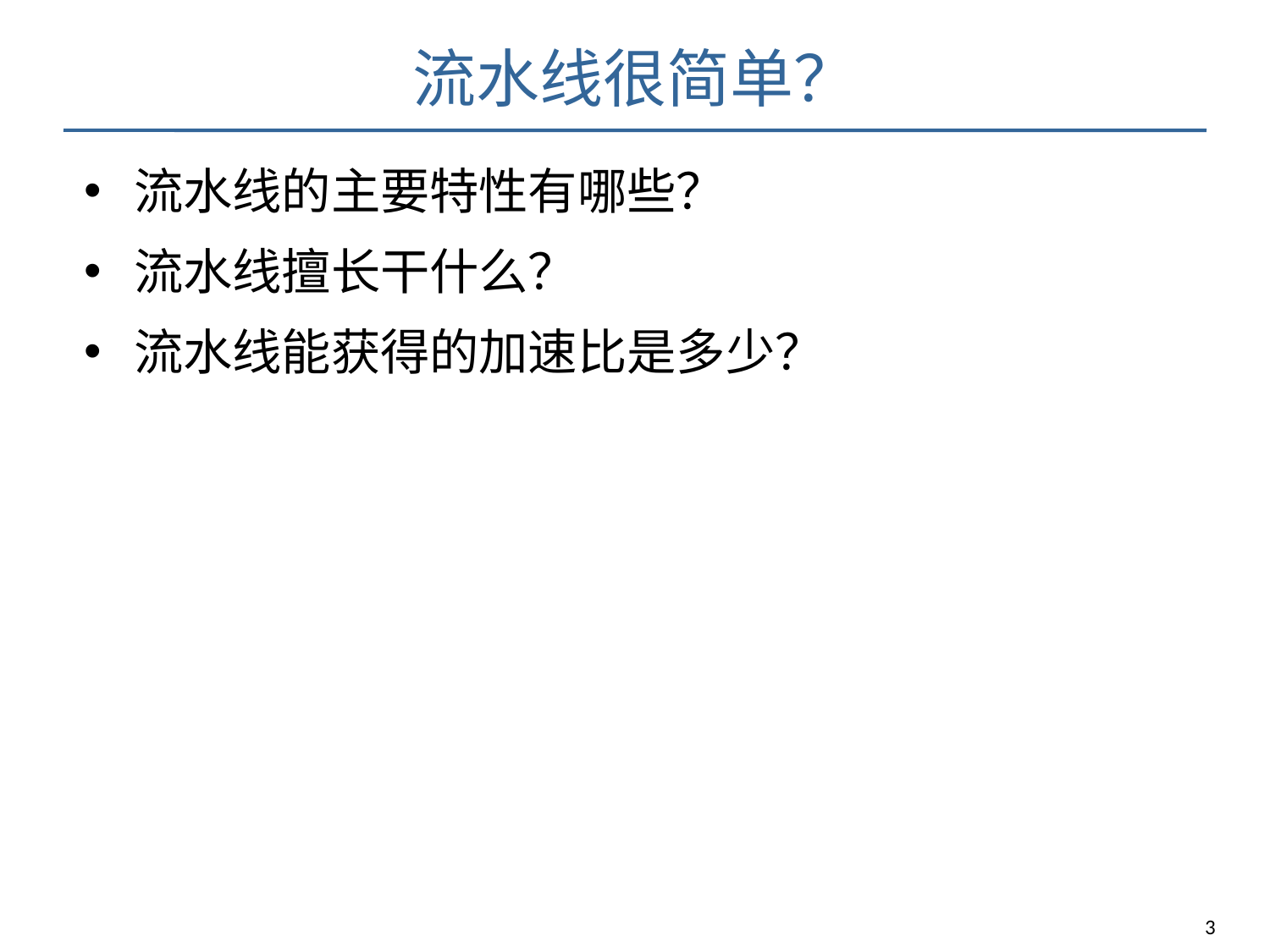

# 流水线很简单？
流水线的主要特性有哪些？
流水线擅长干什么？
流水线能获得的加速比是多少？
3